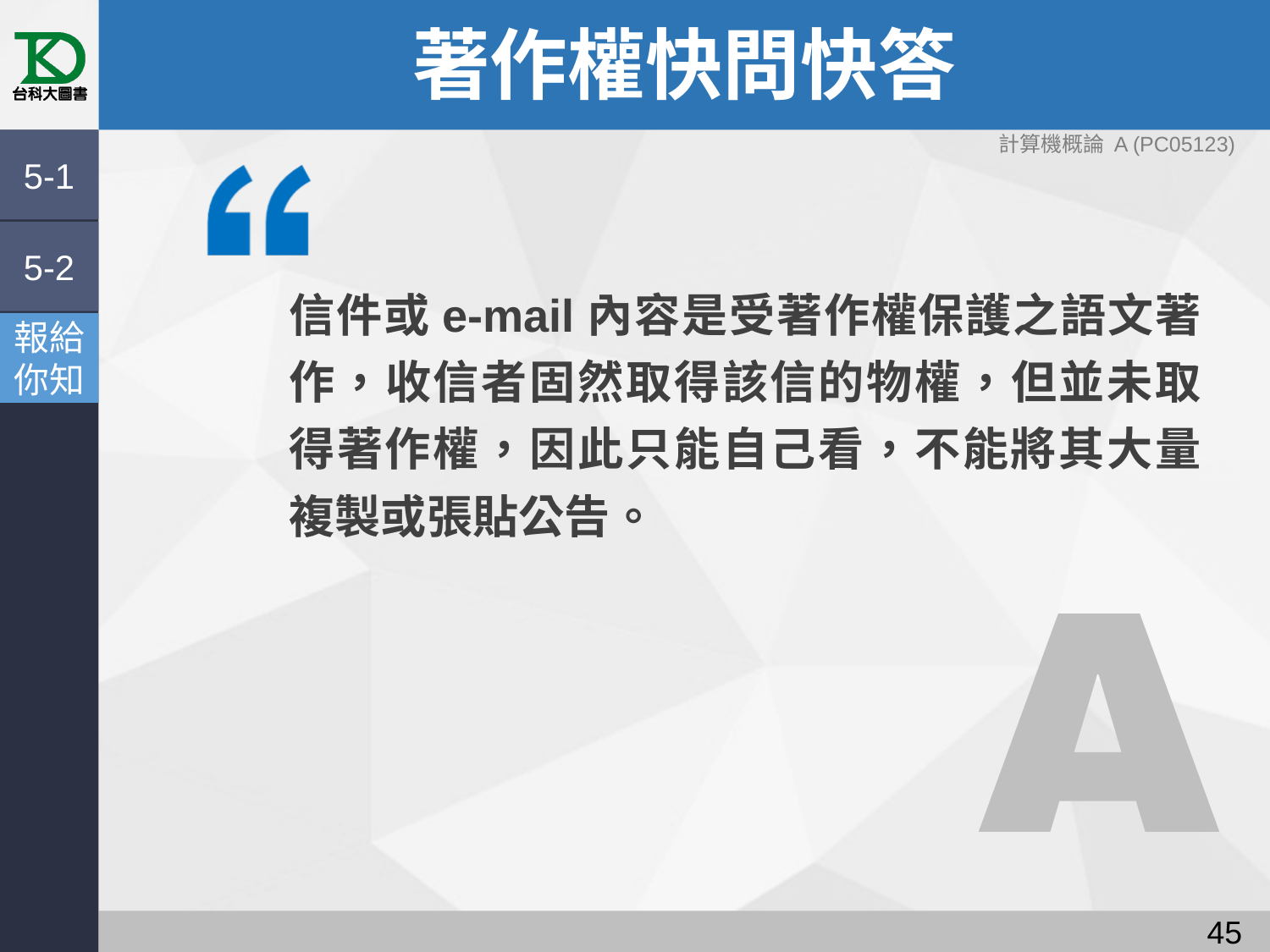

# 著作權快問快答
計算機概論 A (PC05123)
5-1
5-2
信件或e-mail內容是受著作權保護之語文著作，收信者固然取得該信的物權，但並未取得著作權，因此只能自己看，不能將其大量複製或張貼公告。
報給
你知
A
45